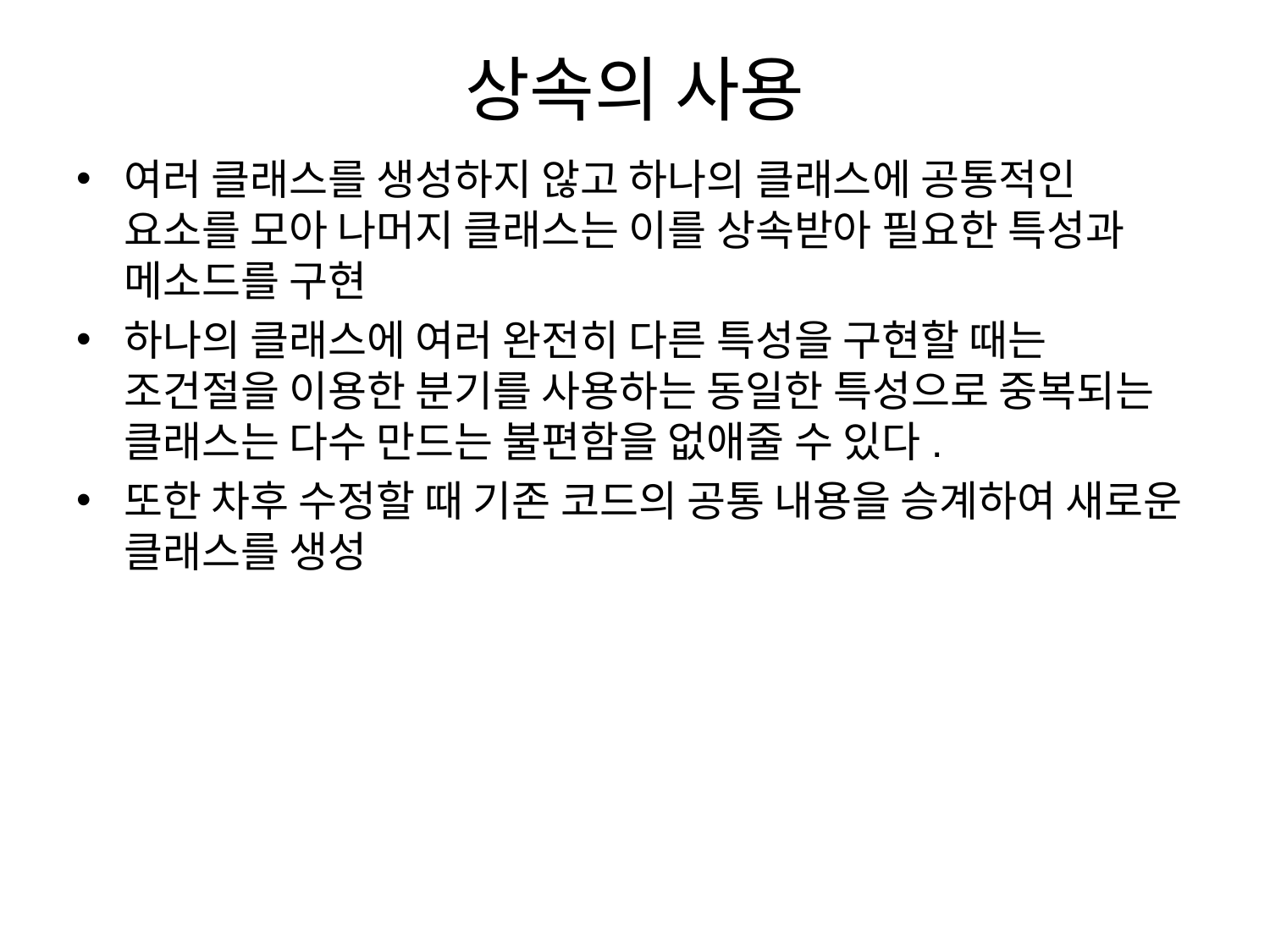

# 상속의 사용
여러 클래스를 생성하지 않고 하나의 클래스에 공통적인 요소를 모아 나머지 클래스는 이를 상속받아 필요한 특성과 메소드를 구현
하나의 클래스에 여러 완전히 다른 특성을 구현할 때는 조건절을 이용한 분기를 사용하는 동일한 특성으로 중복되는 클래스는 다수 만드는 불편함을 없애줄 수 있다.
또한 차후 수정할 때 기존 코드의 공통 내용을 승계하여 새로운 클래스를 생성